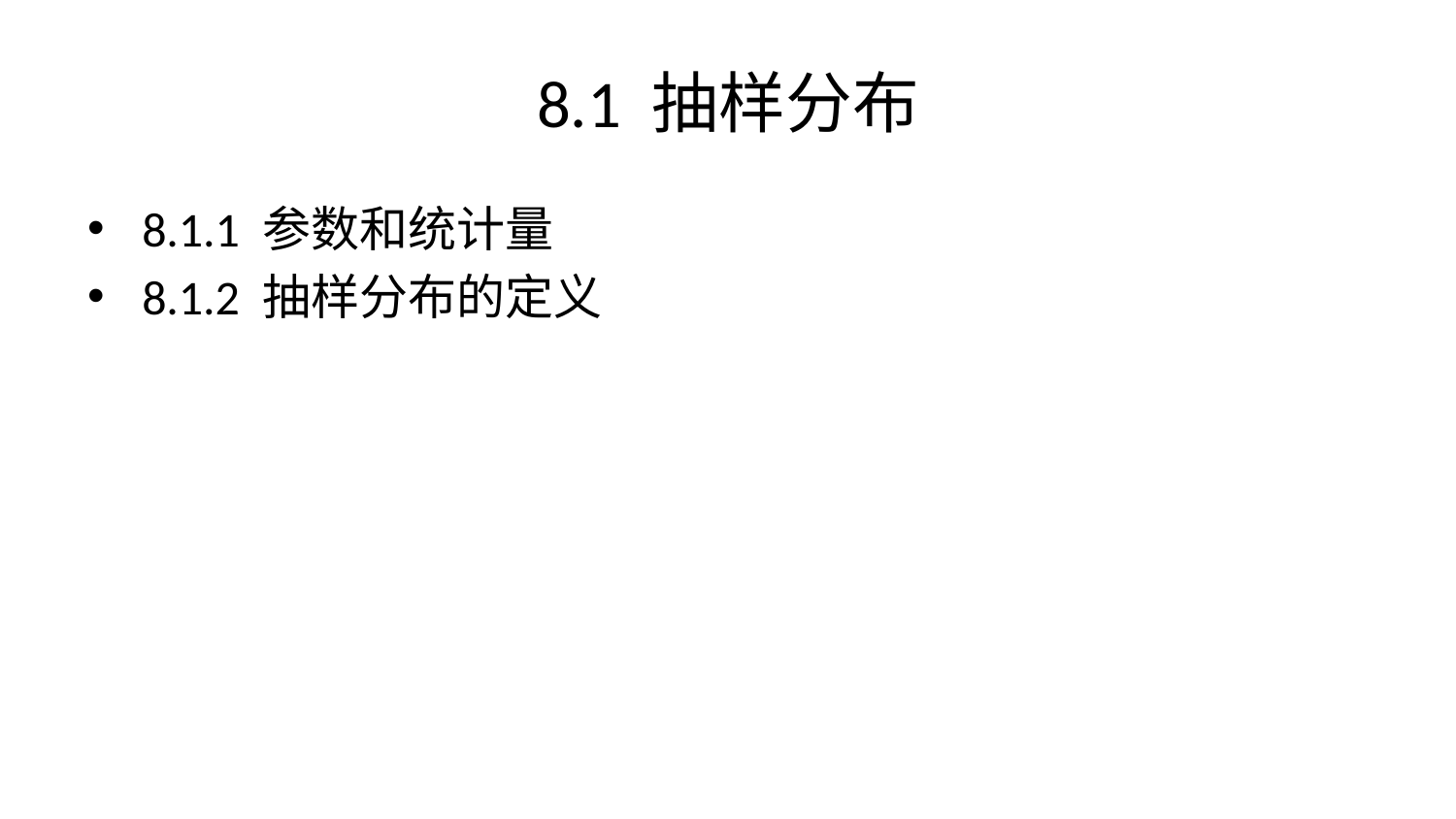

# 8.1 抽样分布
8.1.1 参数和统计量
8.1.2 抽样分布的定义